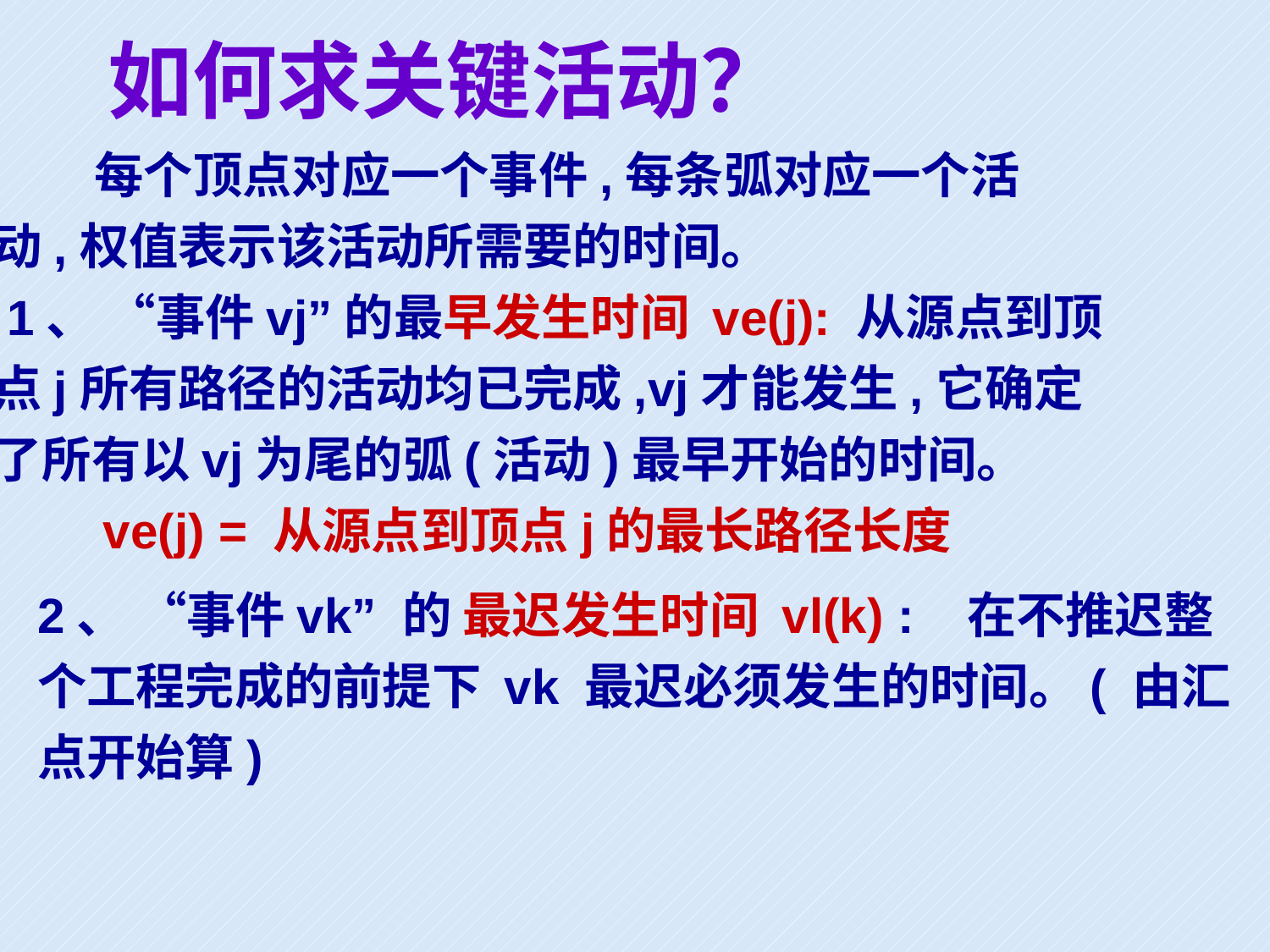

如何求关键活动？
        每个顶点对应一个事件,每条弧对应一个活
动,权值表示该活动所需要的时间。
 1、 “事件vj”的最早发生时间 ve(j): 从源点到顶
点j所有路径的活动均已完成,vj才能发生,它确定
了所有以vj为尾的弧(活动)最早开始的时间。
        ve(j) = 从源点到顶点j的最长路径长度
2、 “事件vk” 的 最迟发生时间 vl(k) :   在不推迟整个工程完成的前提下 vk 最迟必须发生的时间。( 由汇点开始算)